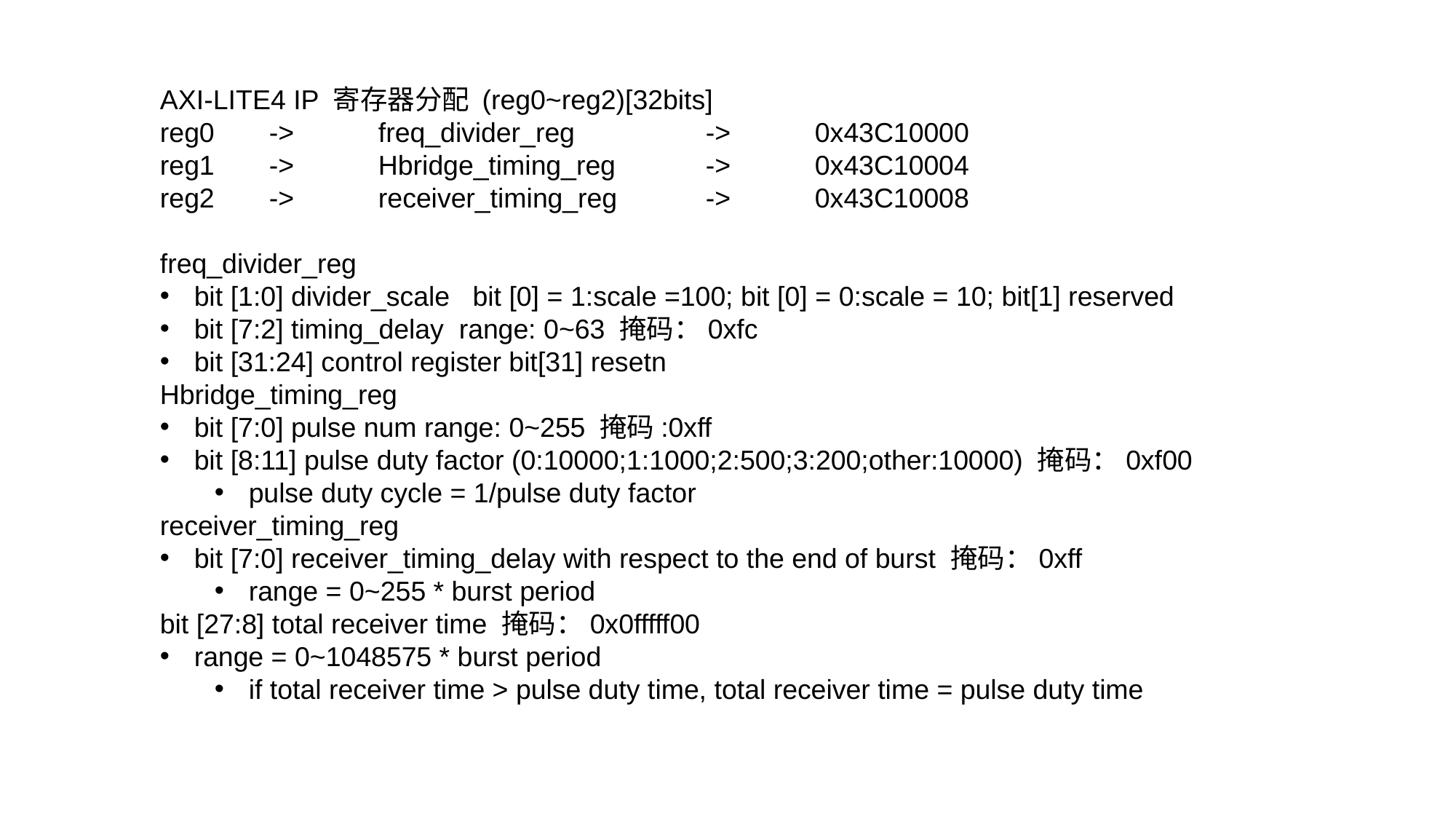

AXI-LITE4 IP 寄存器分配 (reg0~reg2)[32bits]
reg0 	->	freq_divider_reg 		-> 	0x43C10000
reg1 	->	Hbridge_timing_reg	-> 	0x43C10004
reg2	->	receiver_timing_reg	-> 	0x43C10008

freq_divider_reg
bit [1:0] divider_scale   bit [0] = 1:scale =100; bit [0] = 0:scale = 10; bit[1] reserved
bit [7:2] timing_delay  range: 0~63 掩码：0xfc
bit [31:24] control register bit[31] resetn
Hbridge_timing_reg
bit [7:0] pulse num range: 0~255 掩码:0xff
bit [8:11] pulse duty factor (0:10000;1:1000;2:500;3:200;other:10000) 掩码：0xf00
pulse duty cycle = 1/pulse duty factor
receiver_timing_reg
bit [7:0] receiver_timing_delay with respect to the end of burst 掩码：0xff
range = 0~255 * burst period
bit [27:8] total receiver time 掩码：0x0fffff00
range = 0~1048575 * burst period
if total receiver time > pulse duty time, total receiver time = pulse duty time